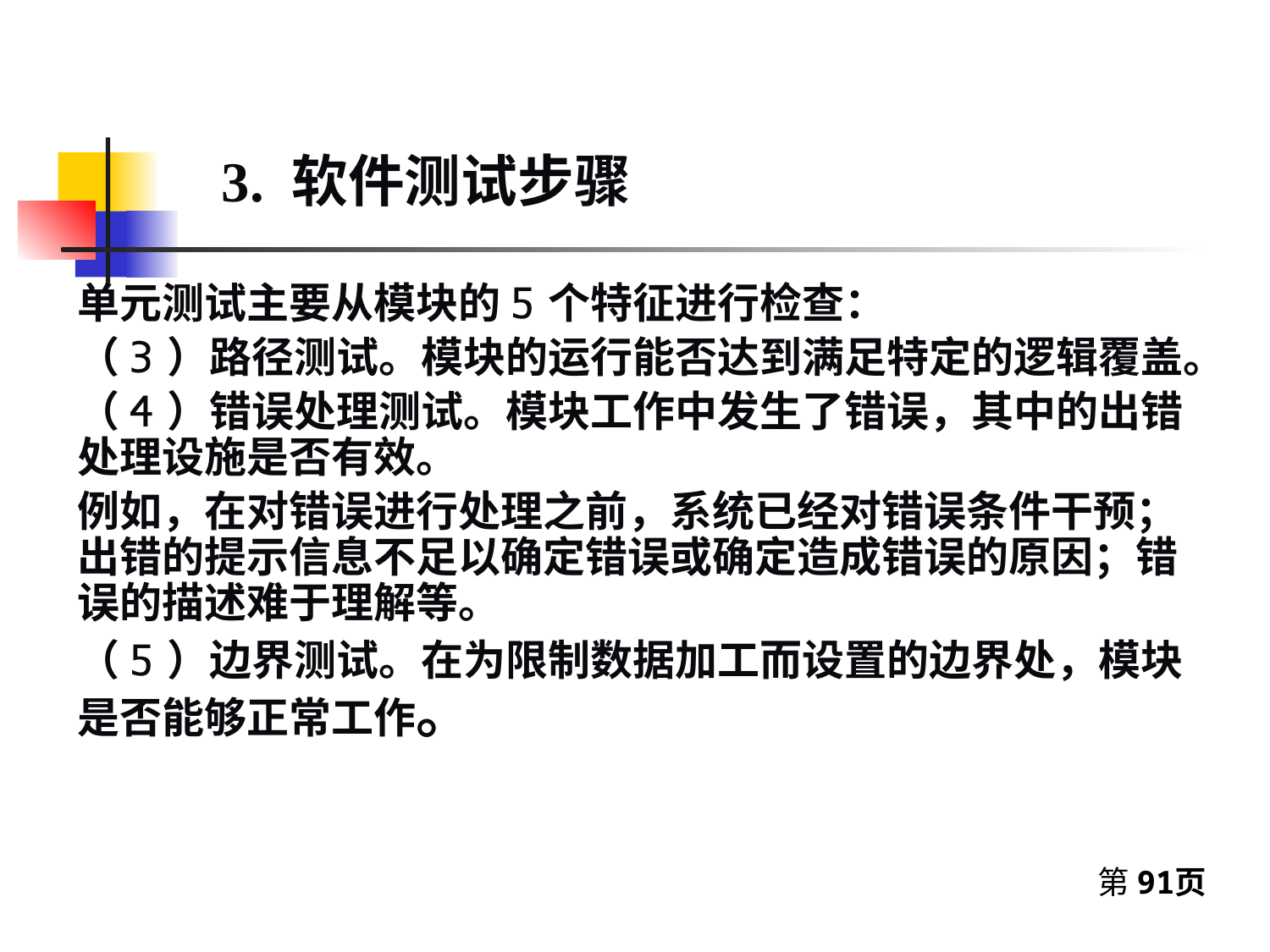

3. 软件测试步骤
单元测试主要从模块的5个特征进行检查：
（3）路径测试。模块的运行能否达到满足特定的逻辑覆盖。
（4）错误处理测试。模块工作中发生了错误，其中的出错处理设施是否有效。
例如，在对错误进行处理之前，系统已经对错误条件干预；出错的提示信息不足以确定错误或确定造成错误的原因；错误的描述难于理解等。
（5）边界测试。在为限制数据加工而设置的边界处，模块是否能够正常工作。